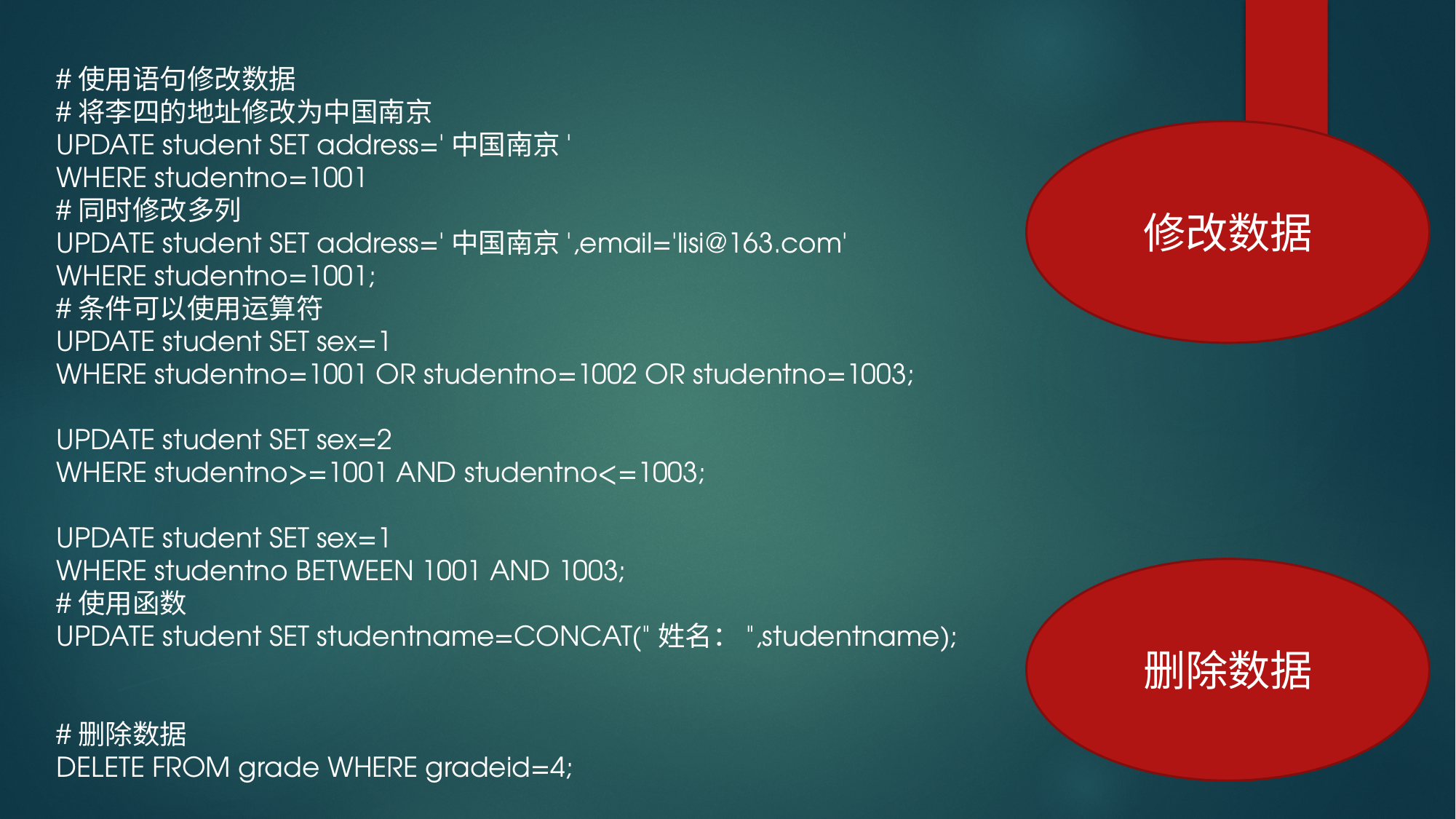

#使用语句修改数据
#将李四的地址修改为中国南京
UPDATE student SET address='中国南京'
WHERE studentno=1001
#同时修改多列
UPDATE student SET address='中国南京',email='lisi@163.com'
WHERE studentno=1001;
#条件可以使用运算符
UPDATE student SET sex=1
WHERE studentno=1001 OR studentno=1002 OR studentno=1003;

UPDATE student SET sex=2
WHERE studentno>=1001 AND studentno<=1003;

UPDATE student SET sex=1
WHERE studentno BETWEEN 1001 AND 1003;
#使用函数
UPDATE student SET studentname=CONCAT("姓名：",studentname);

#删除数据
DELETE FROM grade WHERE gradeid=4;

修改数据

删除数据